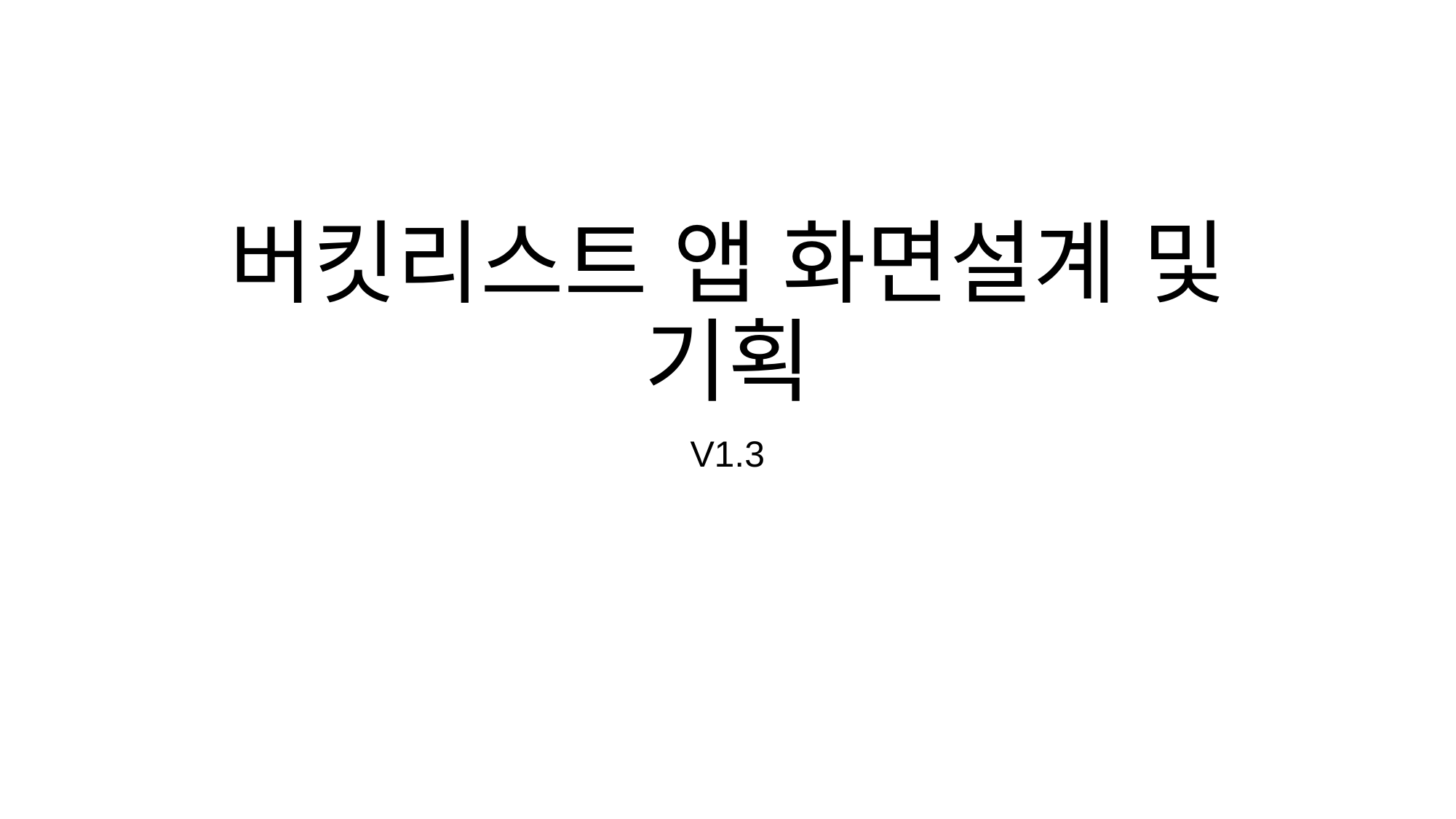

# 버킷리스트 앱 화면설계 및 기획
V1.3